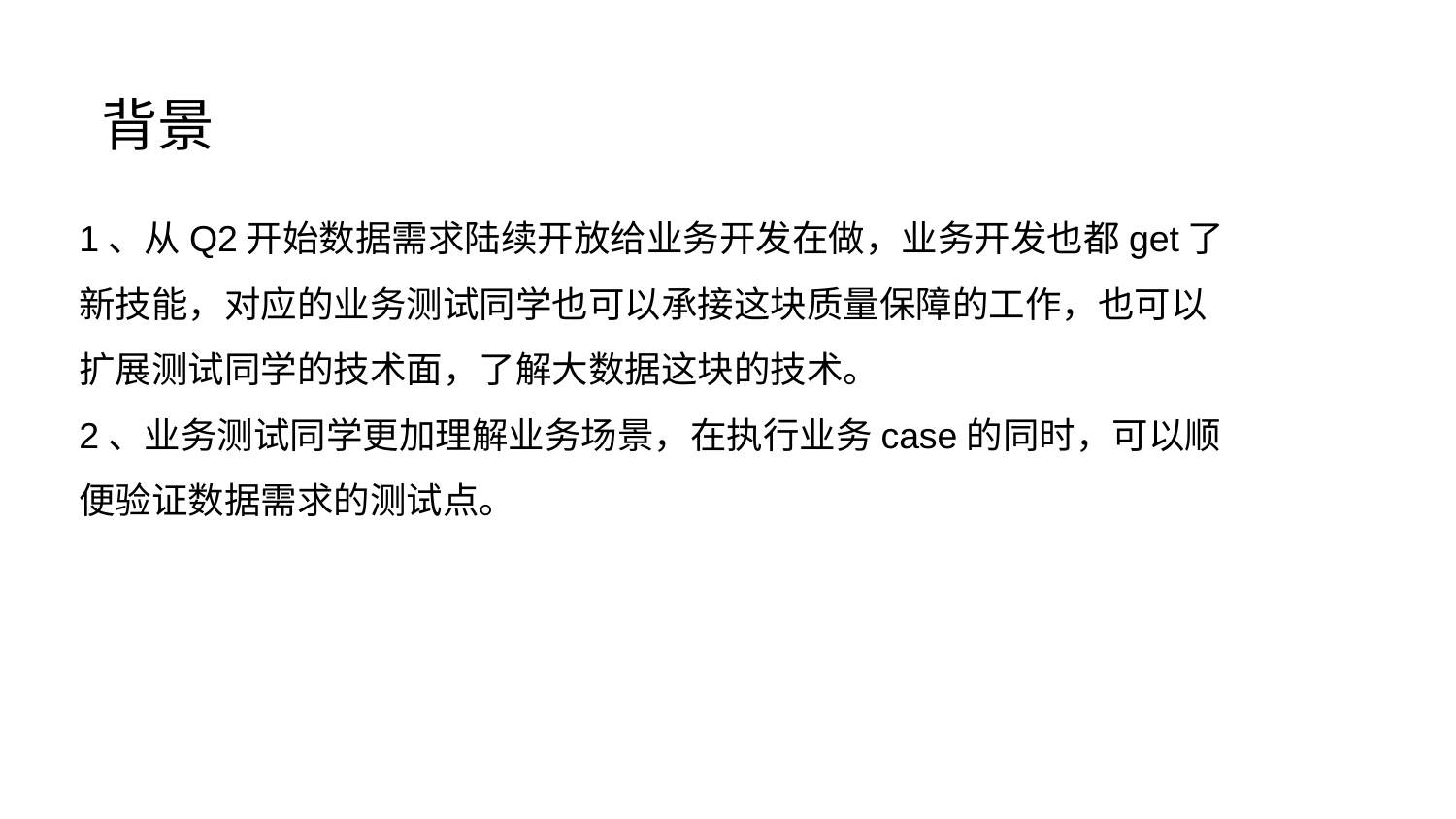

背景
1、从Q2开始数据需求陆续开放给业务开发在做，业务开发也都get了新技能，对应的业务测试同学也可以承接这块质量保障的工作，也可以扩展测试同学的技术面，了解大数据这块的技术。
2、业务测试同学更加理解业务场景，在执行业务case的同时，可以顺便验证数据需求的测试点。